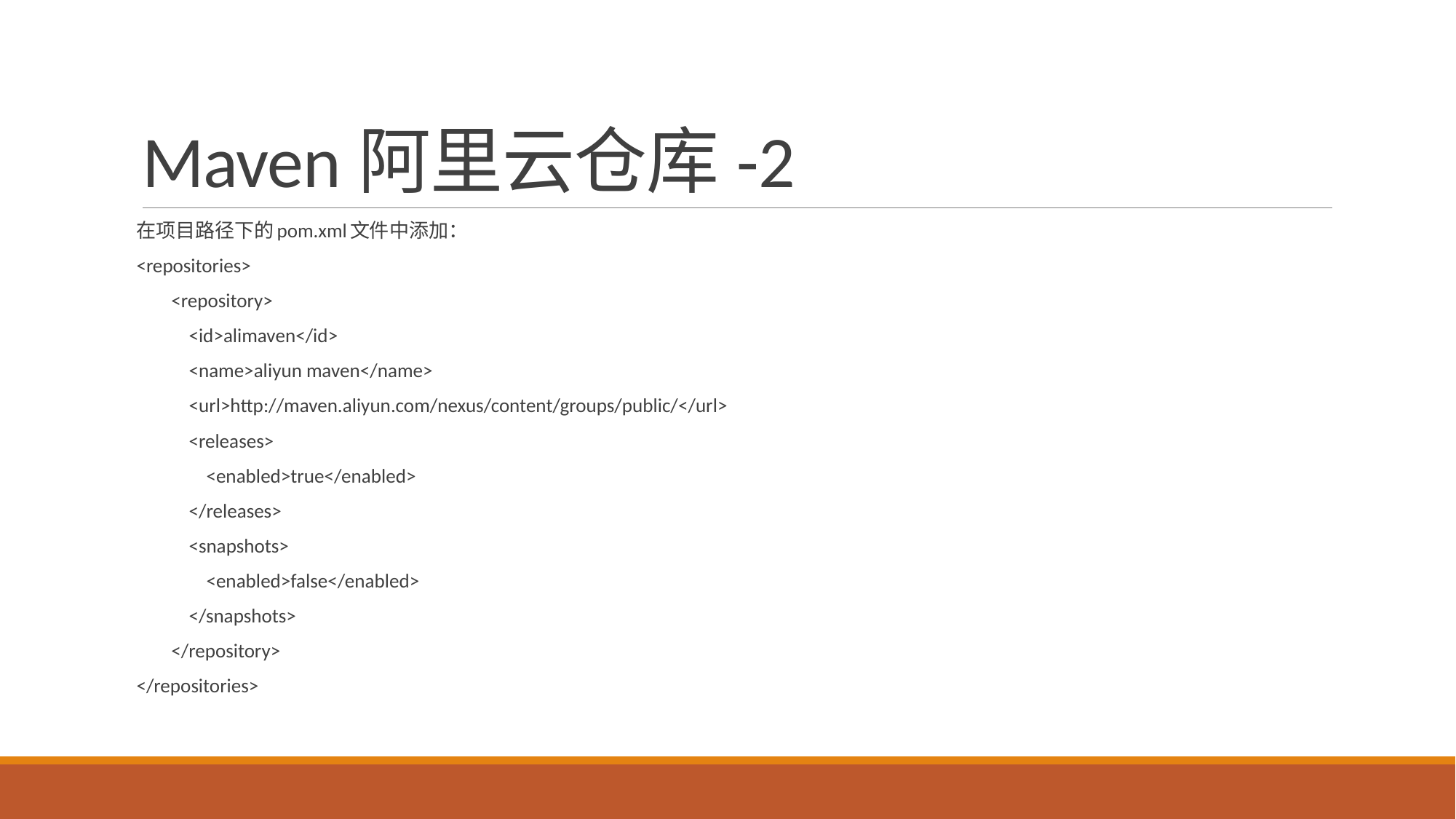

# Maven阿里云仓库-2
在项目路径下的pom.xml文件中添加：
<repositories>
        <repository>
            <id>alimaven</id>
            <name>aliyun maven</name>
            <url>http://maven.aliyun.com/nexus/content/groups/public/</url>
            <releases>
                <enabled>true</enabled>
            </releases>
            <snapshots>
                <enabled>false</enabled>
            </snapshots>
        </repository>
</repositories>